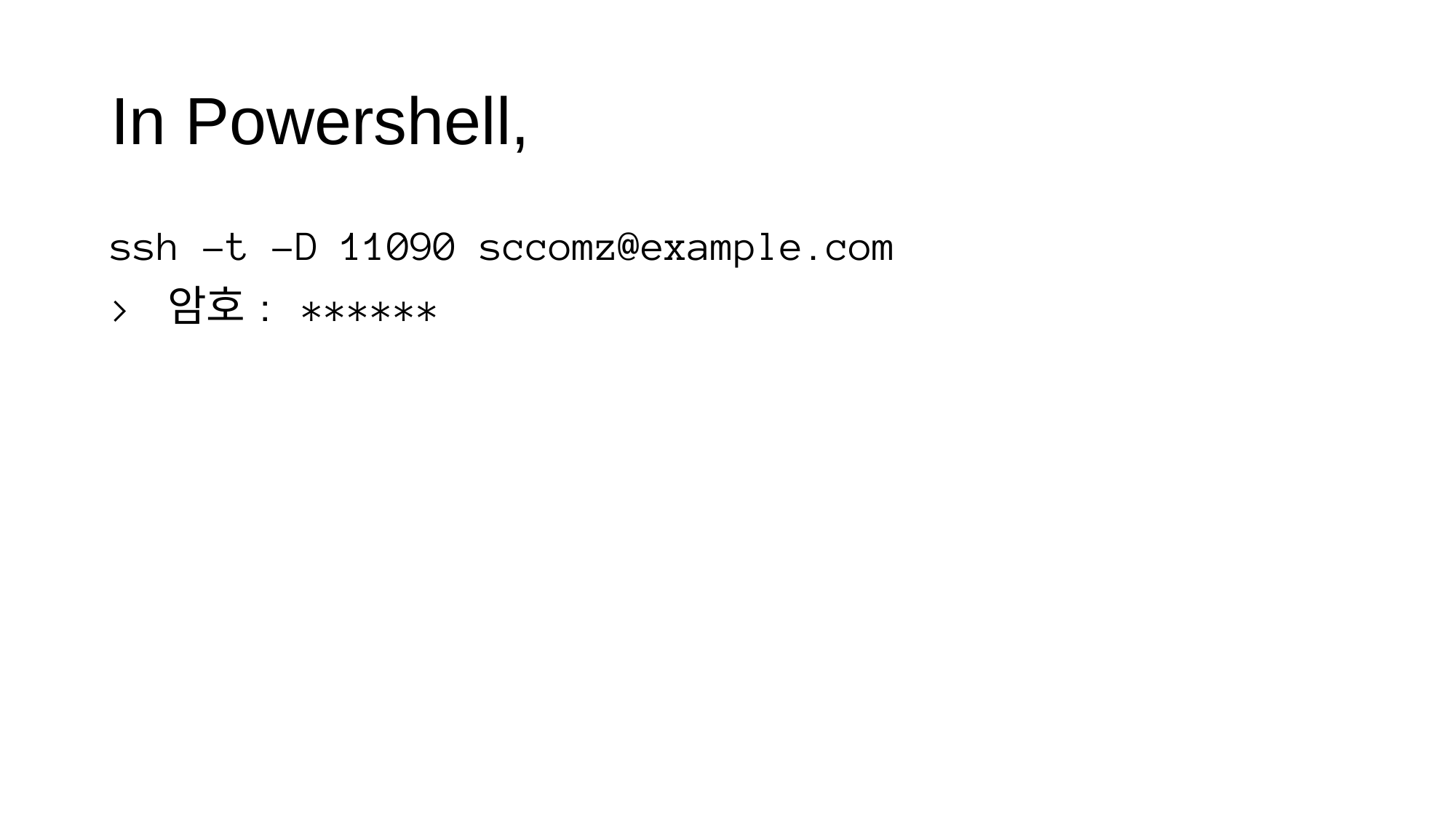

# In Powershell,
ssh -t -D 11090 sccomz@example.com
> 암호: ******